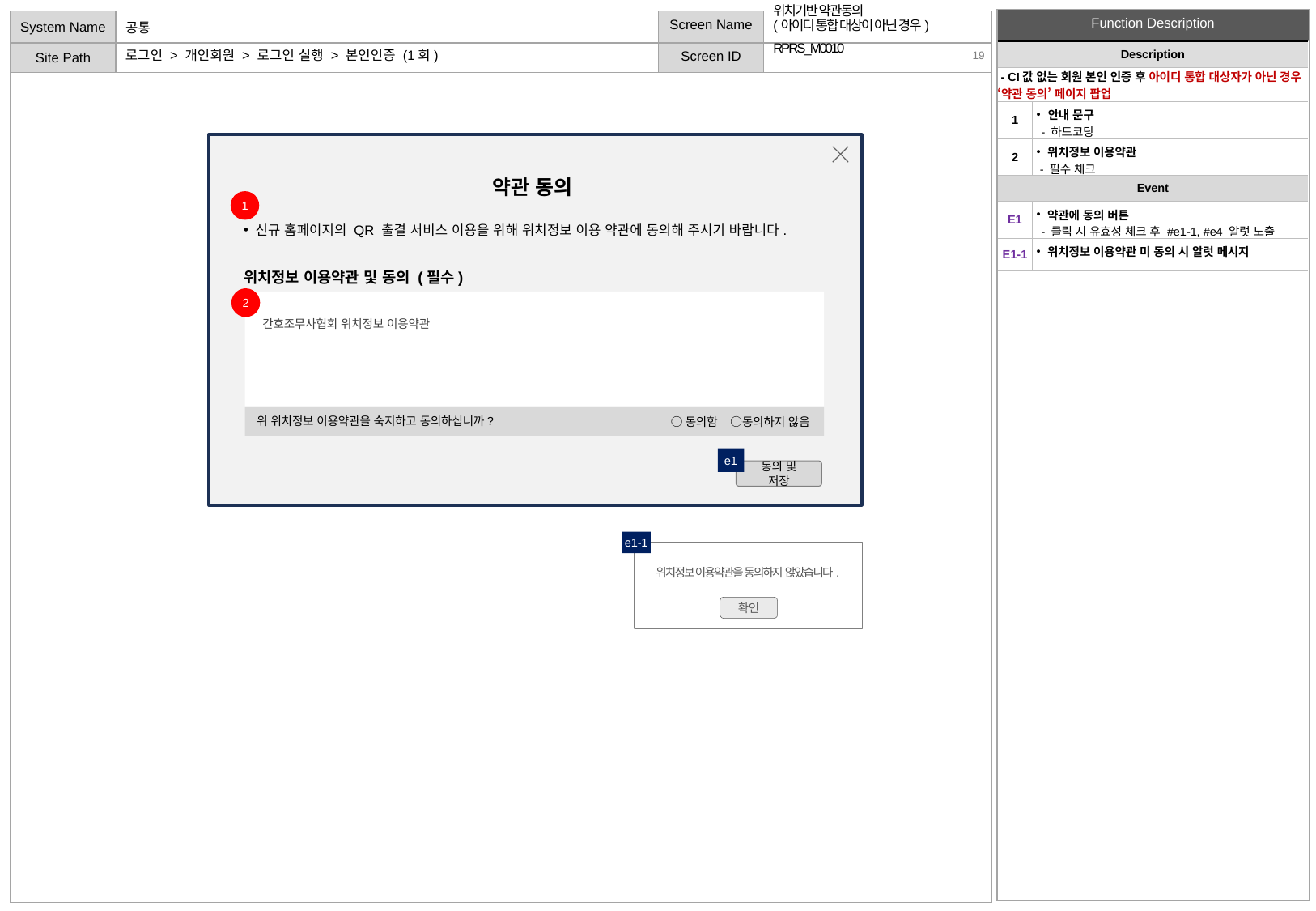

위치기반 약관동의
(아이디 통합 대상이 아닌 경우)
| Description |  |
| --- | --- |
| - CI값 없는 회원 본인 인증 후 아이디 통합 대상자가 아닌 경우 ‘약관 동의’ 페이지 팝업 |  |
| 1 | 안내 문구 - 하드코딩 |
| 2 | 위치정보 이용약관 - 필수 체크 |
RPRS_M0010
# 로그인 > 개인회원 > 로그인 실행 > 본인인증 (1회)

약관 동의
| Event |  |
| --- | --- |
| E1 | 약관에 동의 버튼 - 클릭 시 유효성 체크 후 #e1-1, #e4 알럿 노출 |
| E1-1 | 위치정보 이용약관 미 동의 시 알럿 메시지 |
1
신규 홈페이지의 QR 출결 서비스 이용을 위해 위치정보 이용 약관에 동의해 주시기 바랍니다.
위치정보 이용약관 및 동의 (필수)
2

간호조무사협회 위치정보 이용약관

위 위치정보 이용약관을 숙지하고 동의하십니까?
○동의함    ○동의하지 않음
e1
동의 및 저장
e1-1

아이디를 잊으셨나요?
위치정보 이용약관을 동의하지 않았습니다.
확인